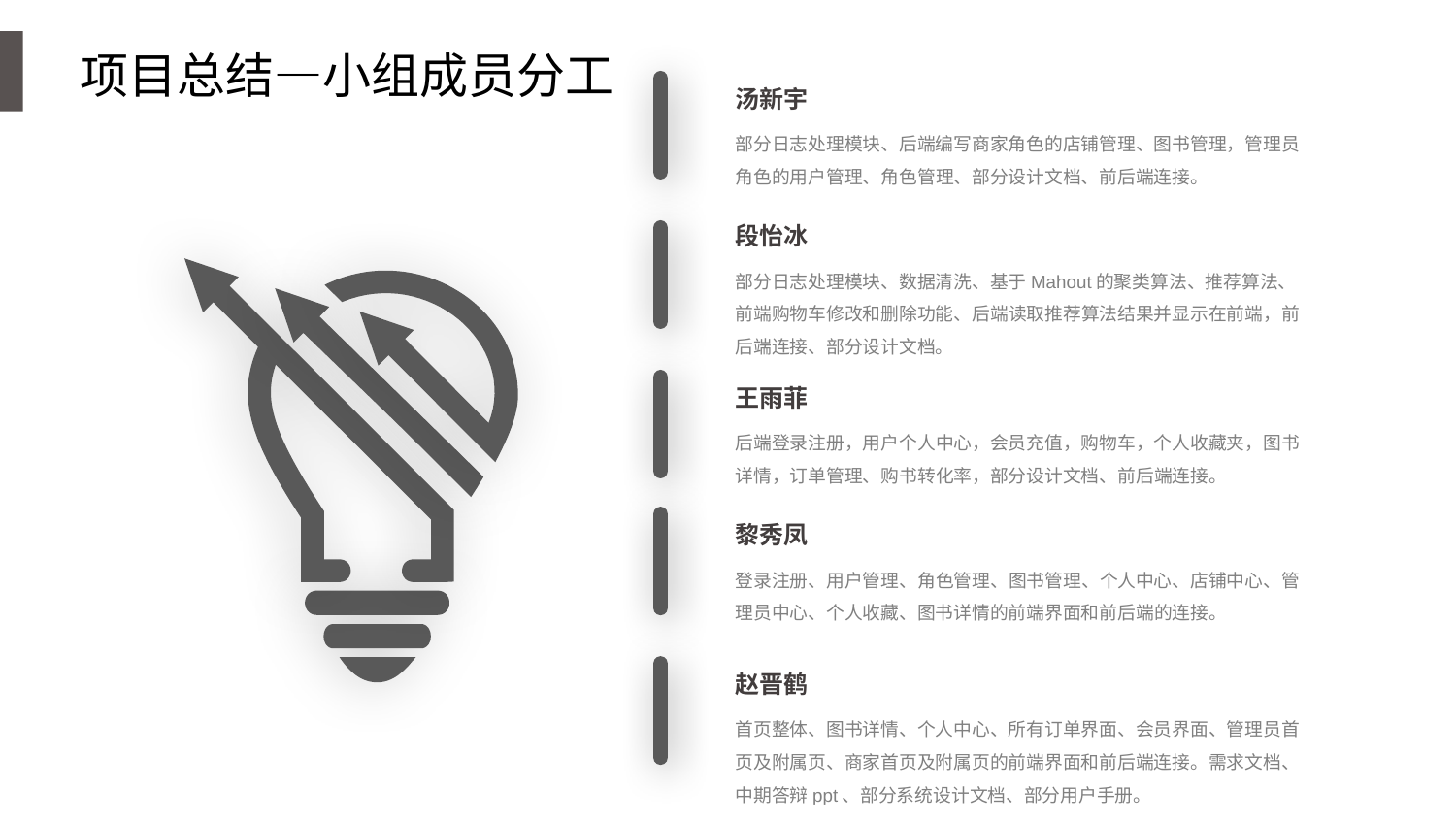

项目总结—小组成员分工

汤新宇
部分日志处理模块、后端编写商家角色的店铺管理、图书管理，管理员角色的用户管理、角色管理、部分设计文档、前后端连接。
段怡冰
部分日志处理模块、数据清洗、基于Mahout的聚类算法、推荐算法、前端购物车修改和删除功能、后端读取推荐算法结果并显示在前端，前后端连接、部分设计文档。

王雨菲
后端登录注册，用户个人中心，会员充值，购物车，个人收藏夹，图书详情，订单管理、购书转化率，部分设计文档、前后端连接。

黎秀凤
登录注册、用户管理、角色管理、图书管理、个人中心、店铺中心、管理员中心、个人收藏、图书详情的前端界面和前后端的连接。

赵晋鹤
首页整体、图书详情、个人中心、所有订单界面、会员界面、管理员首页及附属页、商家首页及附属页的前端界面和前后端连接。需求文档、中期答辩ppt、部分系统设计文档、部分用户手册。